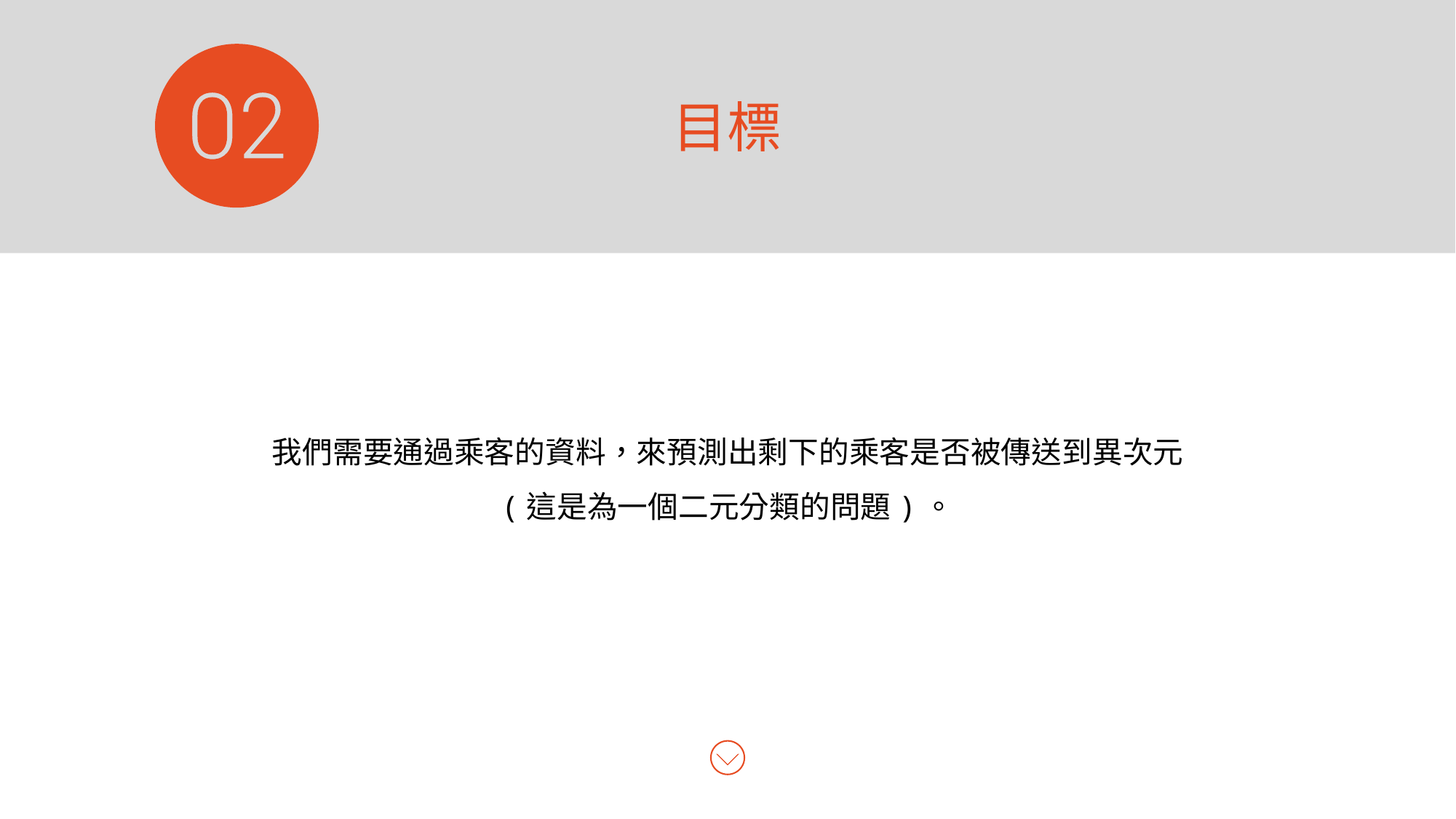

目標
我們需要通過乘客的資料，來預測出剩下的乘客是否被傳送到異次元
(這是為一個二元分類的問題)。